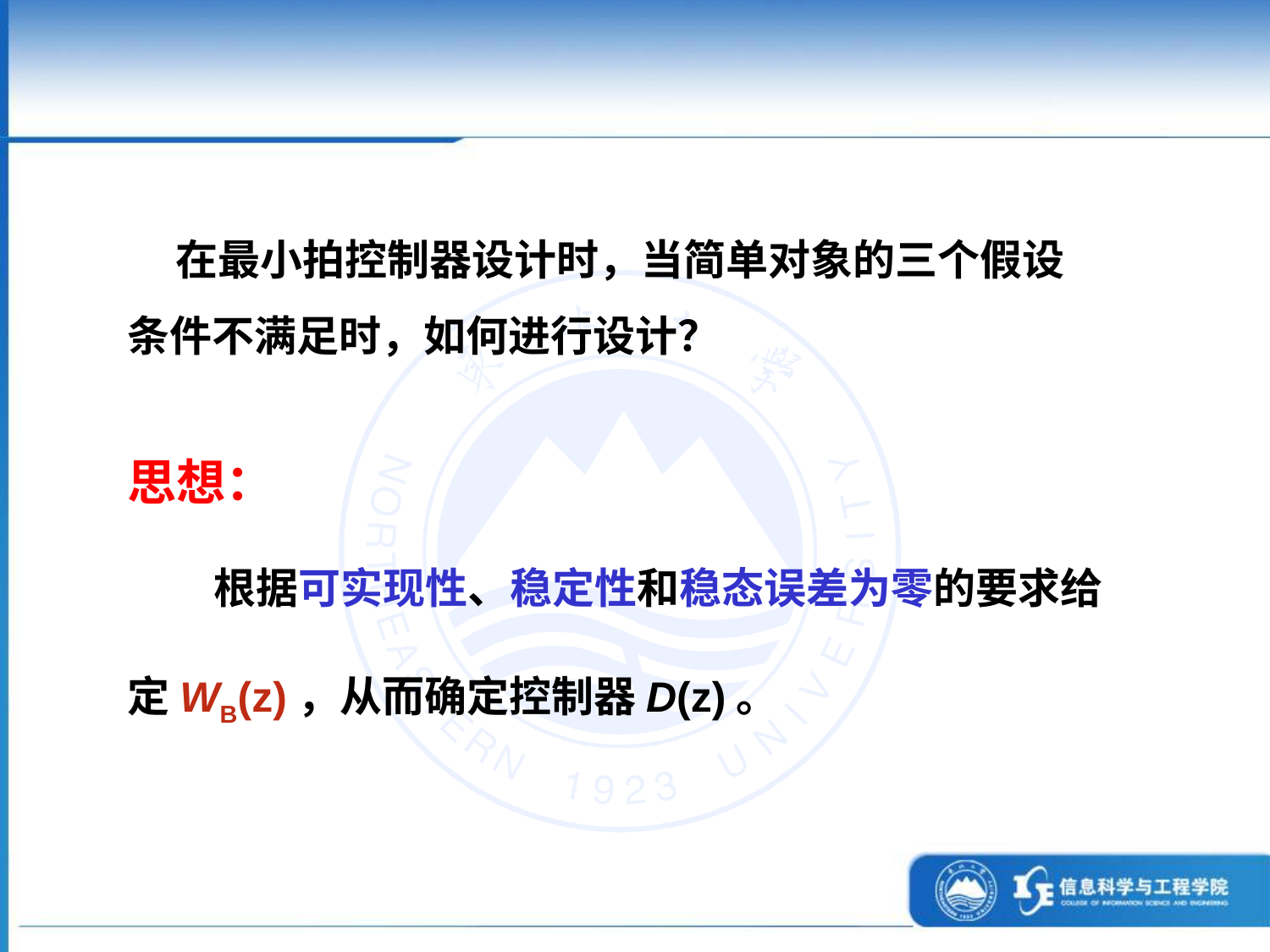

在最小拍控制器设计时，当简单对象的三个假设条件不满足时，如何进行设计？
思想：
        根据可实现性、稳定性和稳态误差为零的要求给定WB(z)，从而确定控制器D(z)。